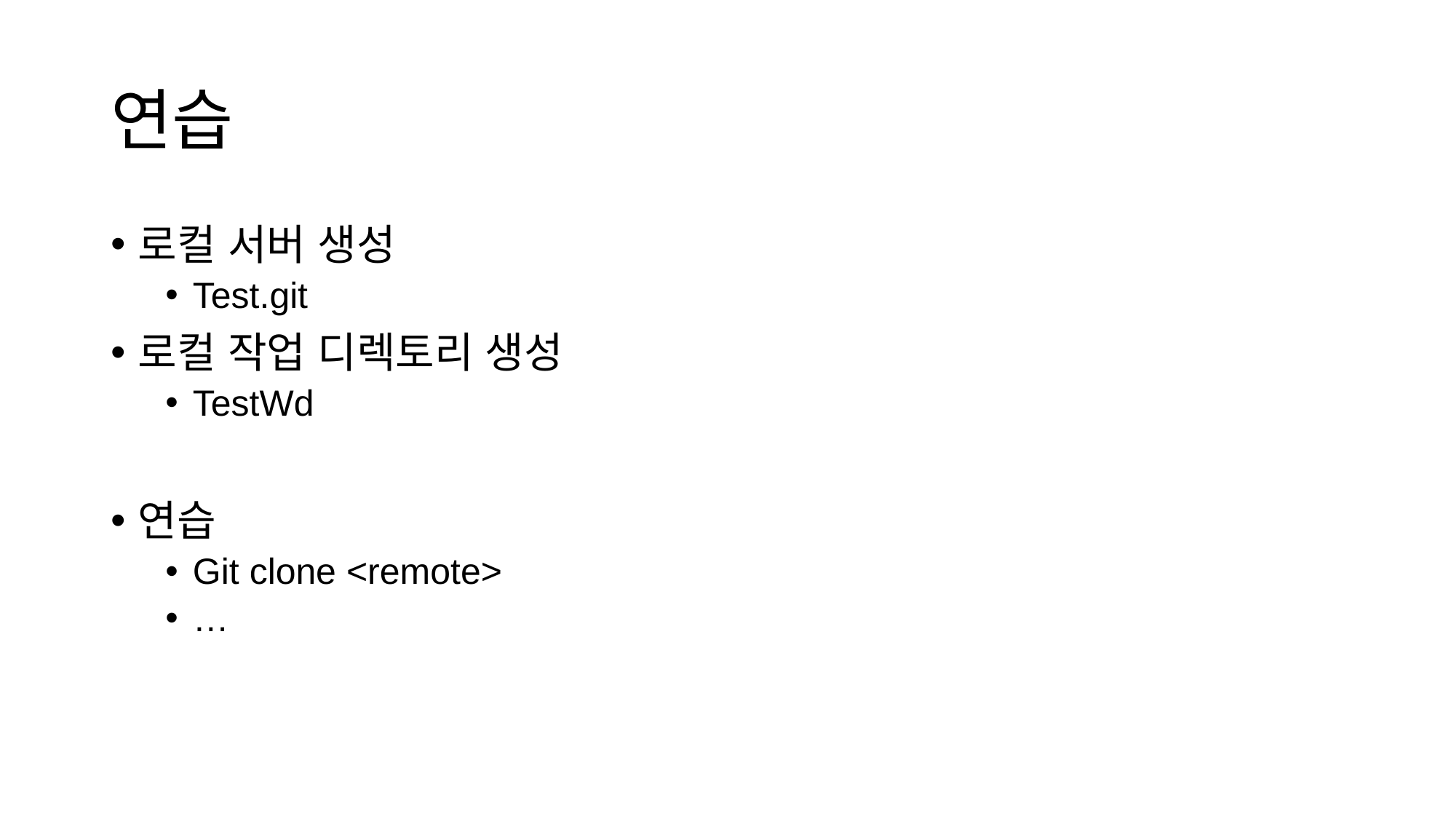

# 연습
로컬 서버 생성
Test.git
로컬 작업 디렉토리 생성
TestWd

연습
Git clone <remote>
…